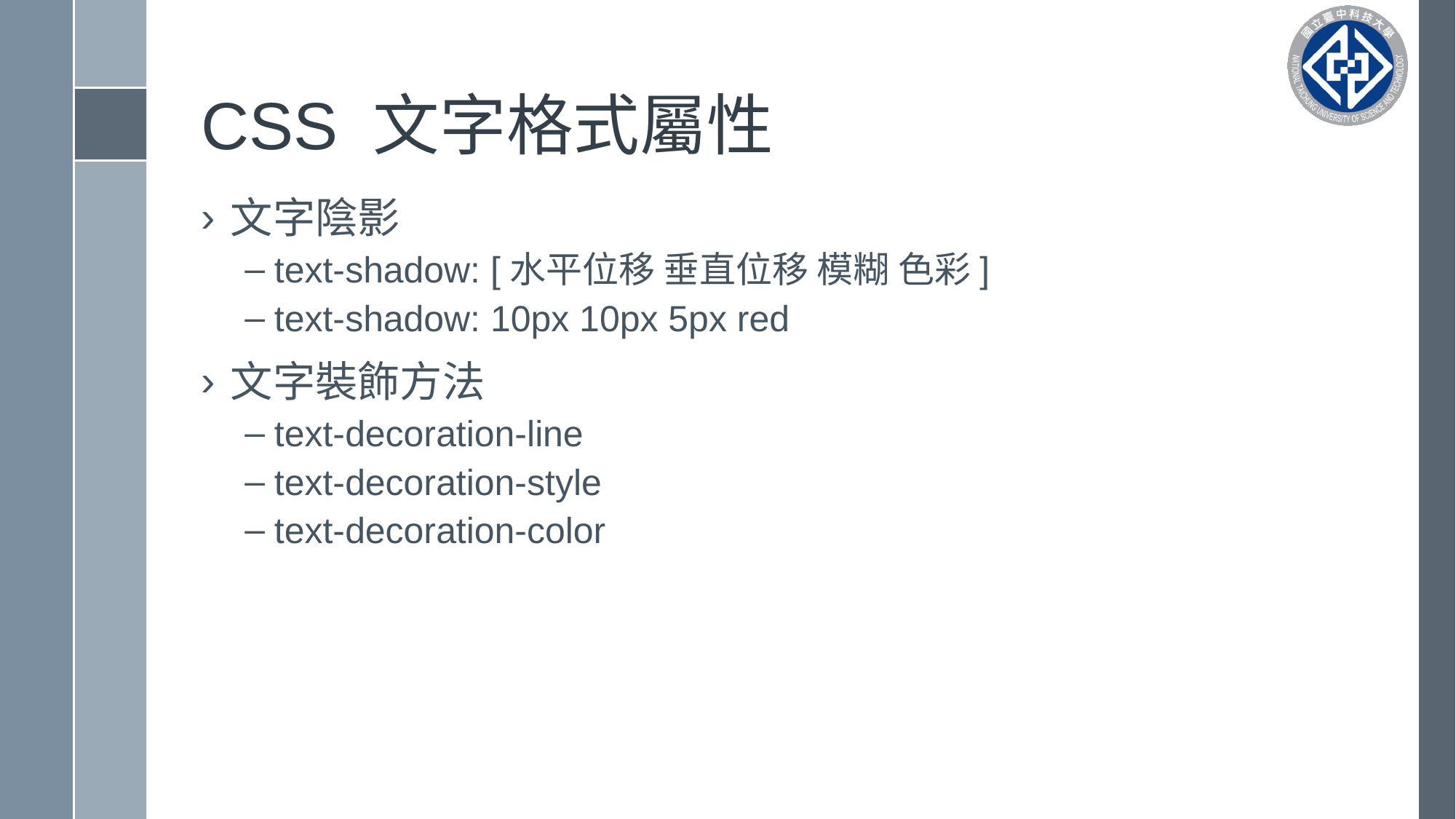

# CSS 文字格式屬性
文字陰影
text-shadow: [水平位移 垂直位移 模糊 色彩]
text-shadow: 10px 10px 5px red
文字裝飾方法
text-decoration-line
text-decoration-style
text-decoration-color